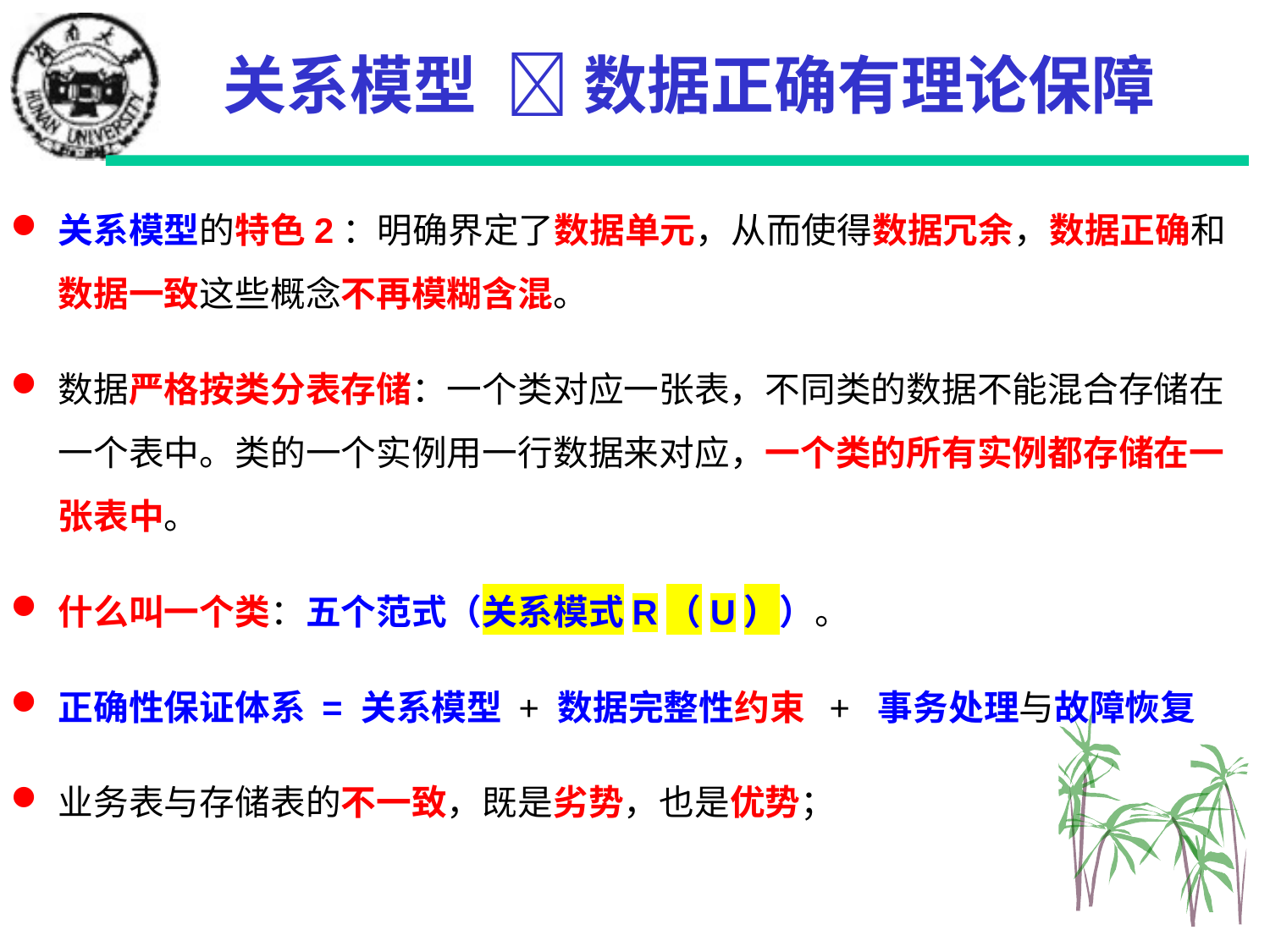

# 关系模型  ⇒ 数据正确有理论保障
关系模型的特色2：明确界定了数据单元，从而使得数据冗余，数据正确和数据一致这些概念不再模糊含混。
数据严格按类分表存储：一个类对应一张表，不同类的数据不能混合存储在一个表中。类的一个实例用一行数据来对应，一个类的所有实例都存储在一张表中。
什么叫一个类：五个范式（关系模式R（U））。
正确性保证体系 = 关系模型 + 数据完整性约束  +  事务处理与故障恢复
业务表与存储表的不一致，既是劣势，也是优势；